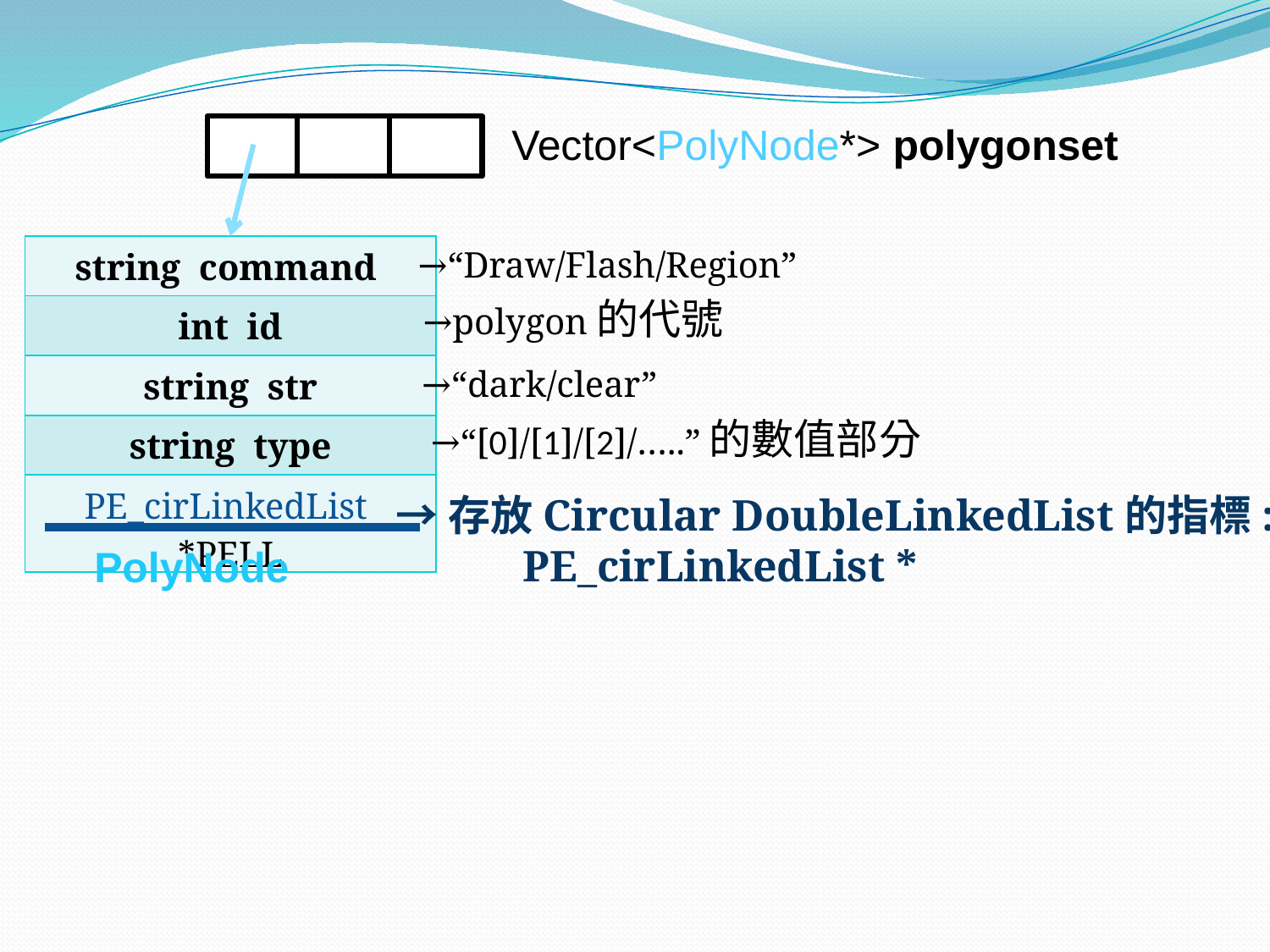

Vector<PolyNode*> polygonset

| string command |
| --- |
| int id |
| string str |
| string type |
| PE\_cirLinkedList \*PELL |
→“Draw/Flash/Region”
→polygon的代號
→“dark/clear”
→“[0]/[1]/[2]/…..”的數值部分
→存放Circular DoubleLinkedList的指標:
	PE_cirLinkedList *
PolyNode